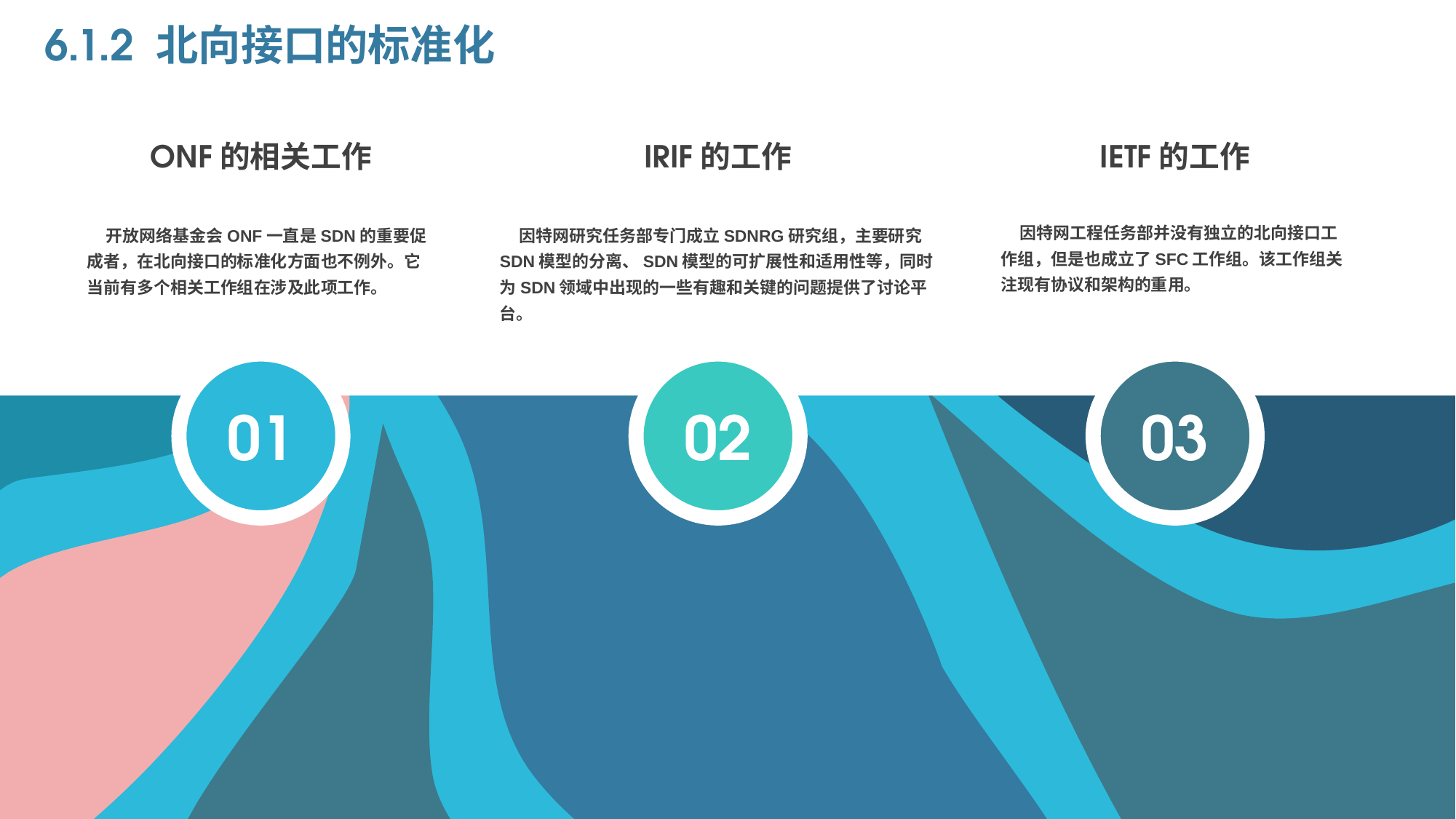

6.1.2 北向接口的标准化
ONF的相关工作
IRIF的工作
IETF的工作
    因特网工程任务部并没有独立的北向接口工作组，但是也成立了SFC工作组。该工作组关注现有协议和架构的重用。
    开放网络基金会ONF一直是SDN的重要促成者，在北向接口的标准化方面也不例外。它当前有多个相关工作组在涉及此项工作。
    因特网研究任务部专门成立SDNRG研究组，主要研究SDN模型的分离、SDN模型的可扩展性和适用性等，同时为SDN领域中出现的一些有趣和关键的问题提供了讨论平台。
01
02
03